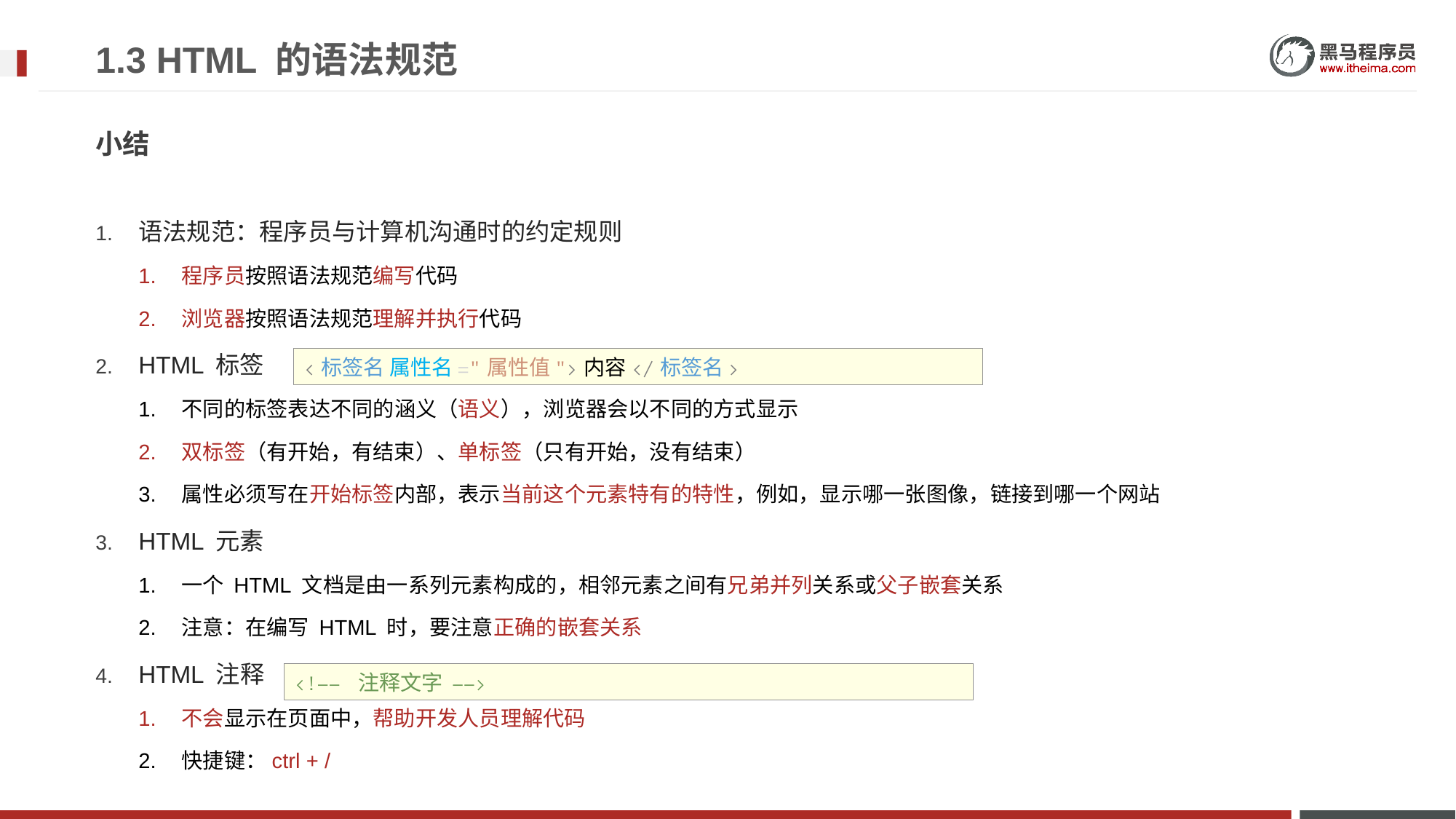

# 1.3 HTML 的语法规范
小结
语法规范：程序员与计算机沟通时的约定规则
程序员按照语法规范编写代码
浏览器按照语法规范理解并执行代码
HTML 标签
不同的标签表达不同的涵义（语义），浏览器会以不同的方式显示
双标签（有开始，有结束）、单标签（只有开始，没有结束）
属性必须写在开始标签内部，表示当前这个元素特有的特性，例如，显示哪一张图像，链接到哪一个网站
HTML 元素
一个 HTML 文档是由一系列元素构成的，相邻元素之间有兄弟并列关系或父子嵌套关系
注意：在编写 HTML 时，要注意正确的嵌套关系
HTML 注释
不会显示在页面中，帮助开发人员理解代码
快捷键：ctrl + /
<标签名 属性名="属性值">内容</标签名>
<!-- 注释文字 -->